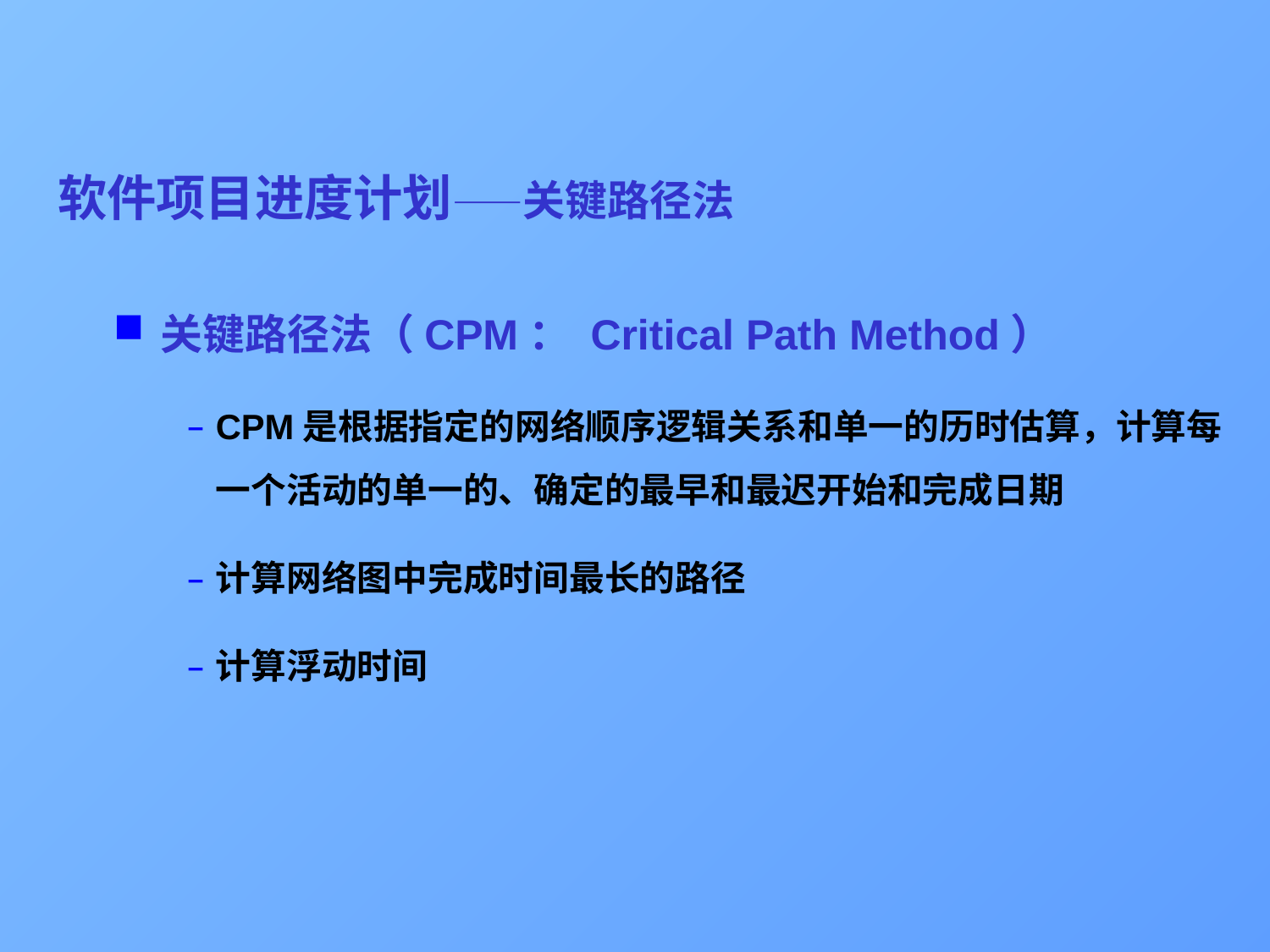

# 软件项目进度计划——关键路径法
关键路径法（CPM： Critical Path Method）
CPM是根据指定的网络顺序逻辑关系和单一的历时估算，计算每一个活动的单一的、确定的最早和最迟开始和完成日期
计算网络图中完成时间最长的路径
计算浮动时间